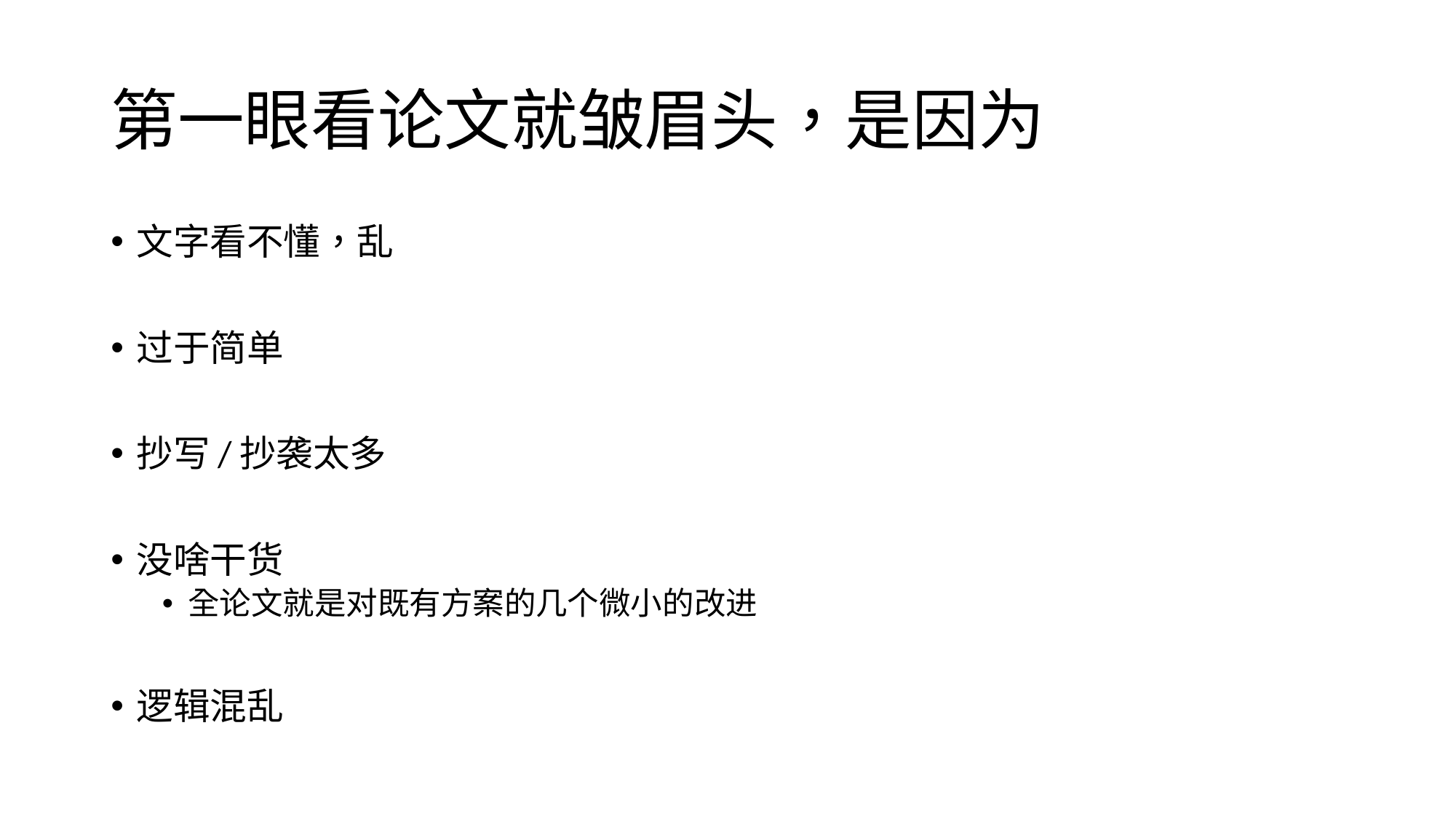

# 第一眼看论文就皱眉头，是因为
文字看不懂，乱

过于简单

抄写/抄袭太多

没啥干货
全论文就是对既有方案的几个微小的改进

逻辑混乱